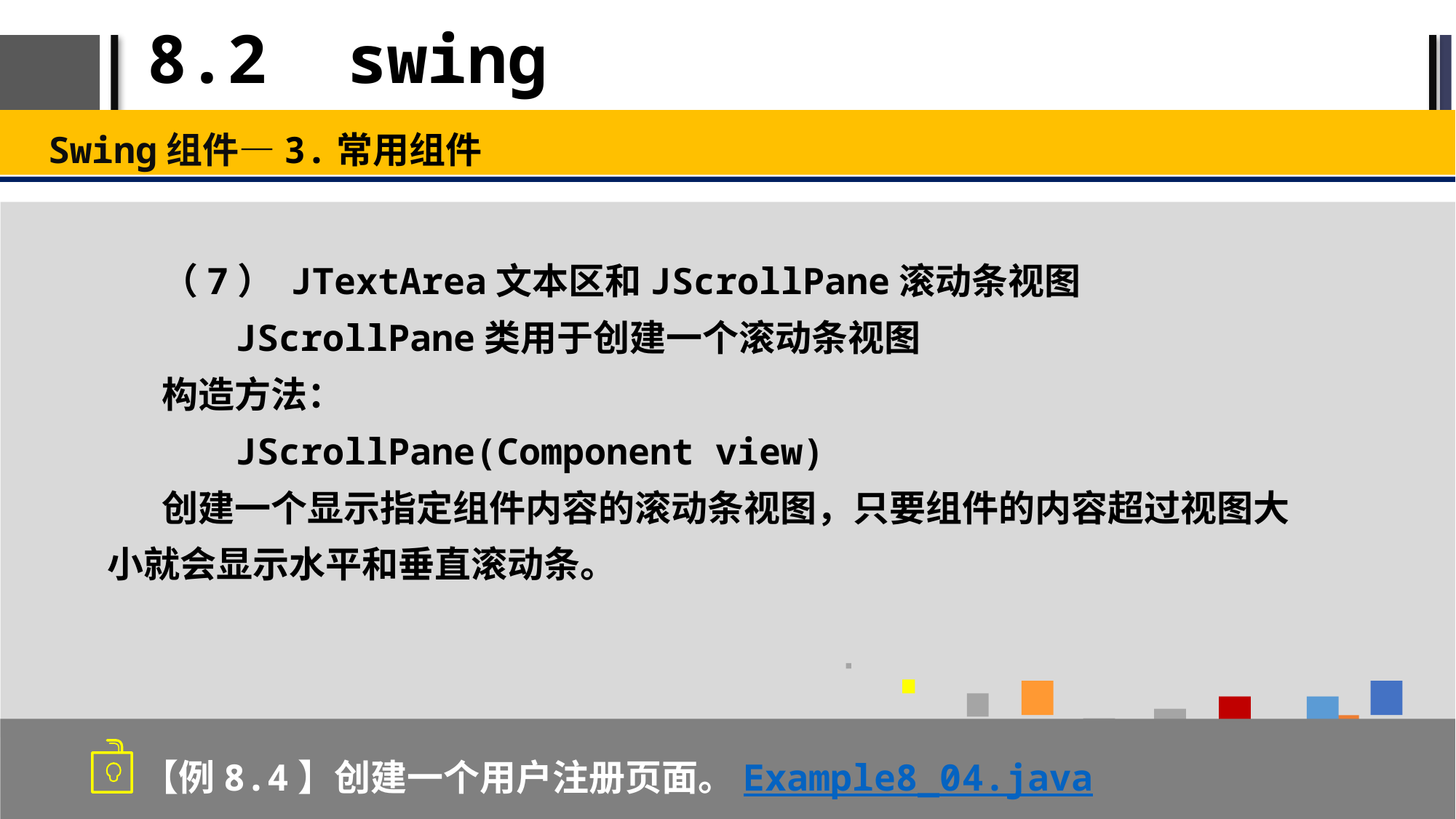

# 8.2  swing

Swing组件—3.常用组件

（7） JTextArea文本区和JScrollPane滚动条视图
JScrollPane类用于创建一个滚动条视图
构造方法：
JScrollPane(Component view)
创建一个显示指定组件内容的滚动条视图，只要组件的内容超过视图大小就会显示水平和垂直滚动条。

【例8.4】创建一个用户注册页面。Example8_04.java